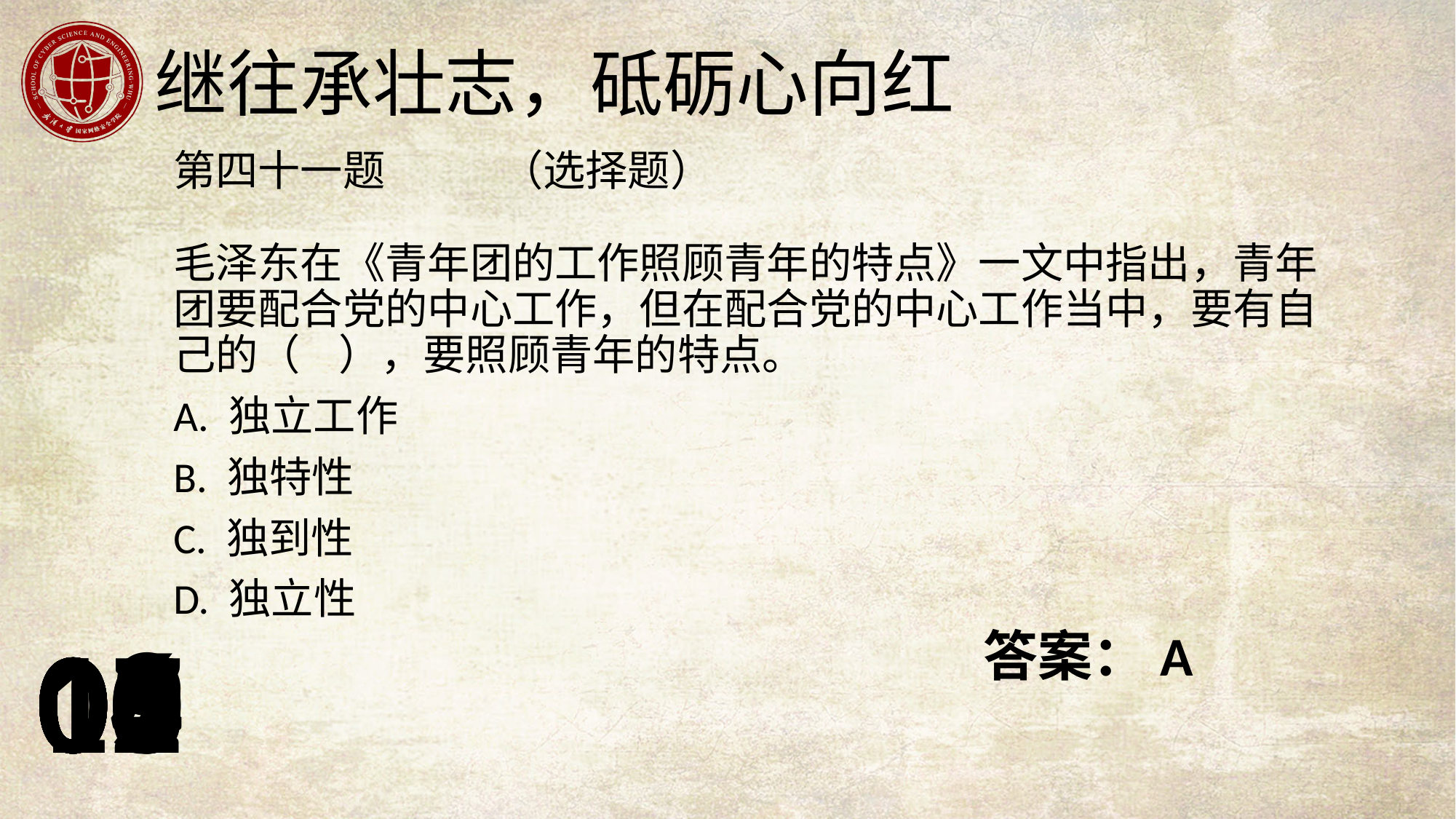

第四十一题		（选择题）

毛泽东在《青年团的工作照顾青年的特点》一文中指出，青年团要配合党的中心工作，但在配合党的中心工作当中，要有自己的（    ），要照顾青年的特点。
A. 独立工作
B. 独特性
C. 独到性
D. 独立性
答案：A